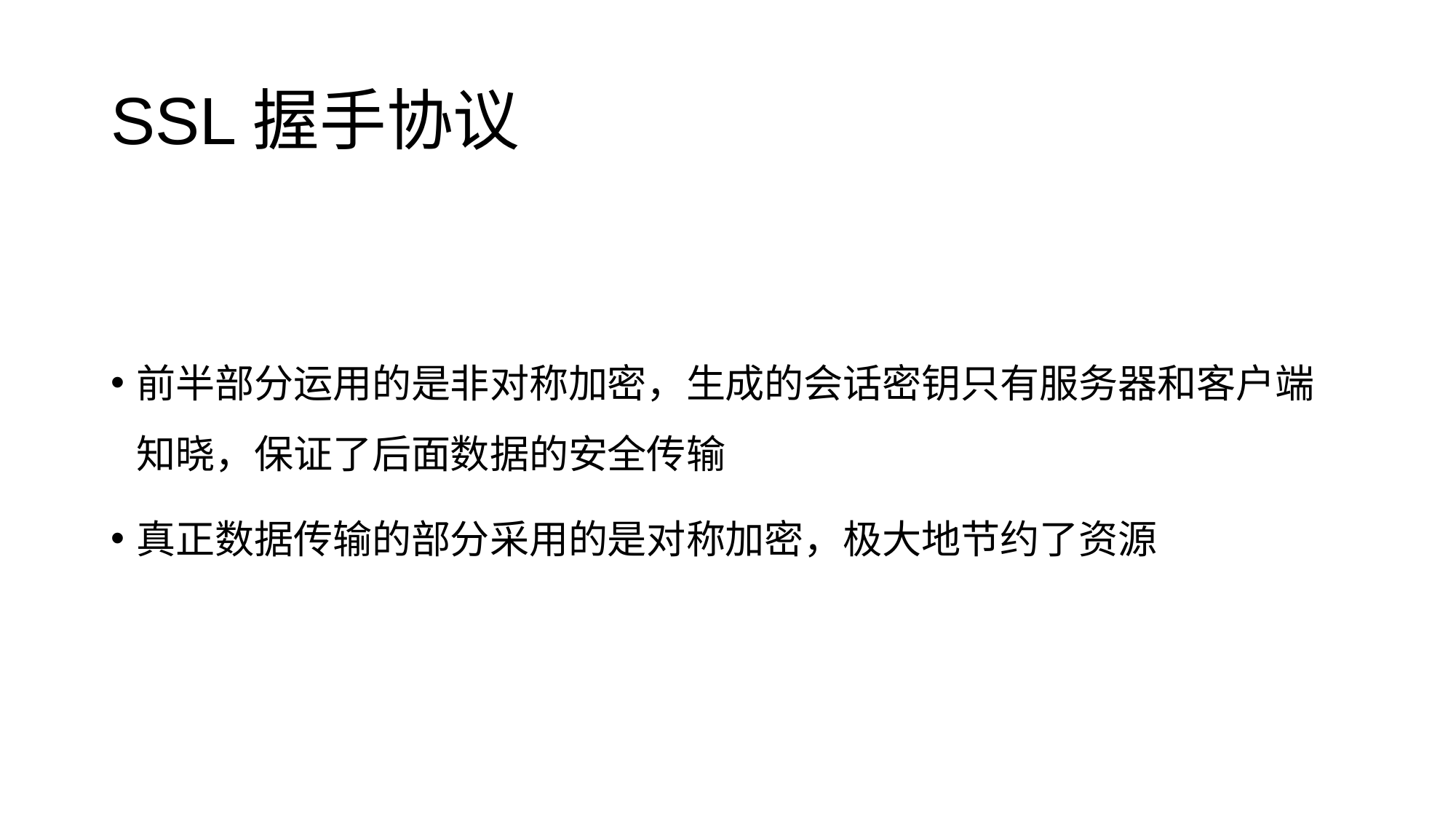

# SSL握手协议
前半部分运用的是非对称加密，生成的会话密钥只有服务器和客户端知晓，保证了后面数据的安全传输
真正数据传输的部分采用的是对称加密，极大地节约了资源